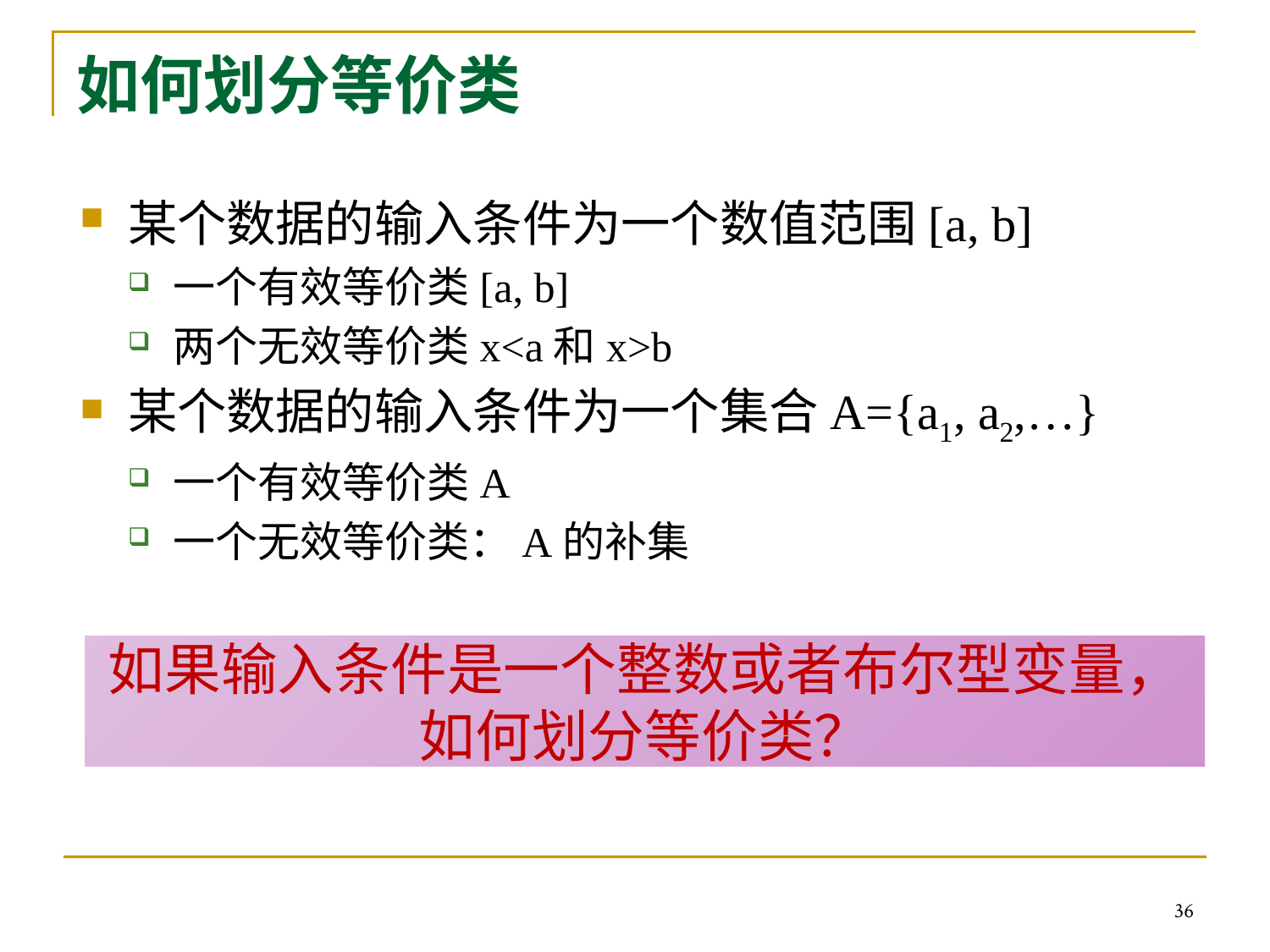

# 如何划分等价类
某个数据的输入条件为一个数值范围[a, b]
一个有效等价类[a, b]
两个无效等价类x<a和x>b
某个数据的输入条件为一个集合A={a1, a2,…}
一个有效等价类A
一个无效等价类：A的补集
如果输入条件是一个整数或者布尔型变量，如何划分等价类？
36